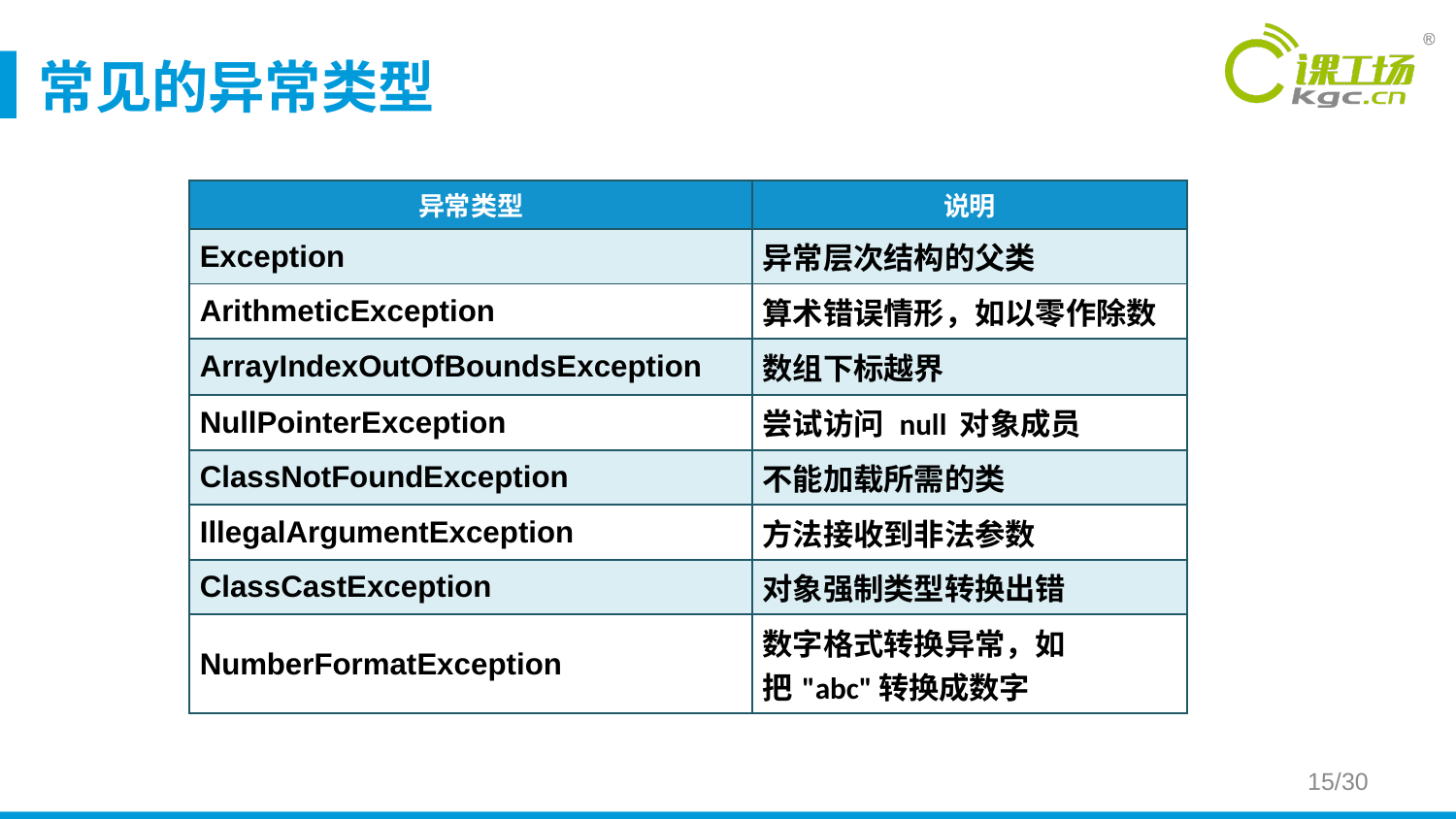

# 常见的异常类型
| 异常类型 | 说明 |
| --- | --- |
| Exception | 异常层次结构的父类 |
| ArithmeticException | 算术错误情形，如以零作除数 |
| ArrayIndexOutOfBoundsException | 数组下标越界 |
| NullPointerException | 尝试访问 null 对象成员 |
| ClassNotFoundException | 不能加载所需的类 |
| IllegalArgumentException | 方法接收到非法参数 |
| ClassCastException | 对象强制类型转换出错 |
| NumberFormatException | 数字格式转换异常，如把"abc"转换成数字 |
15/30